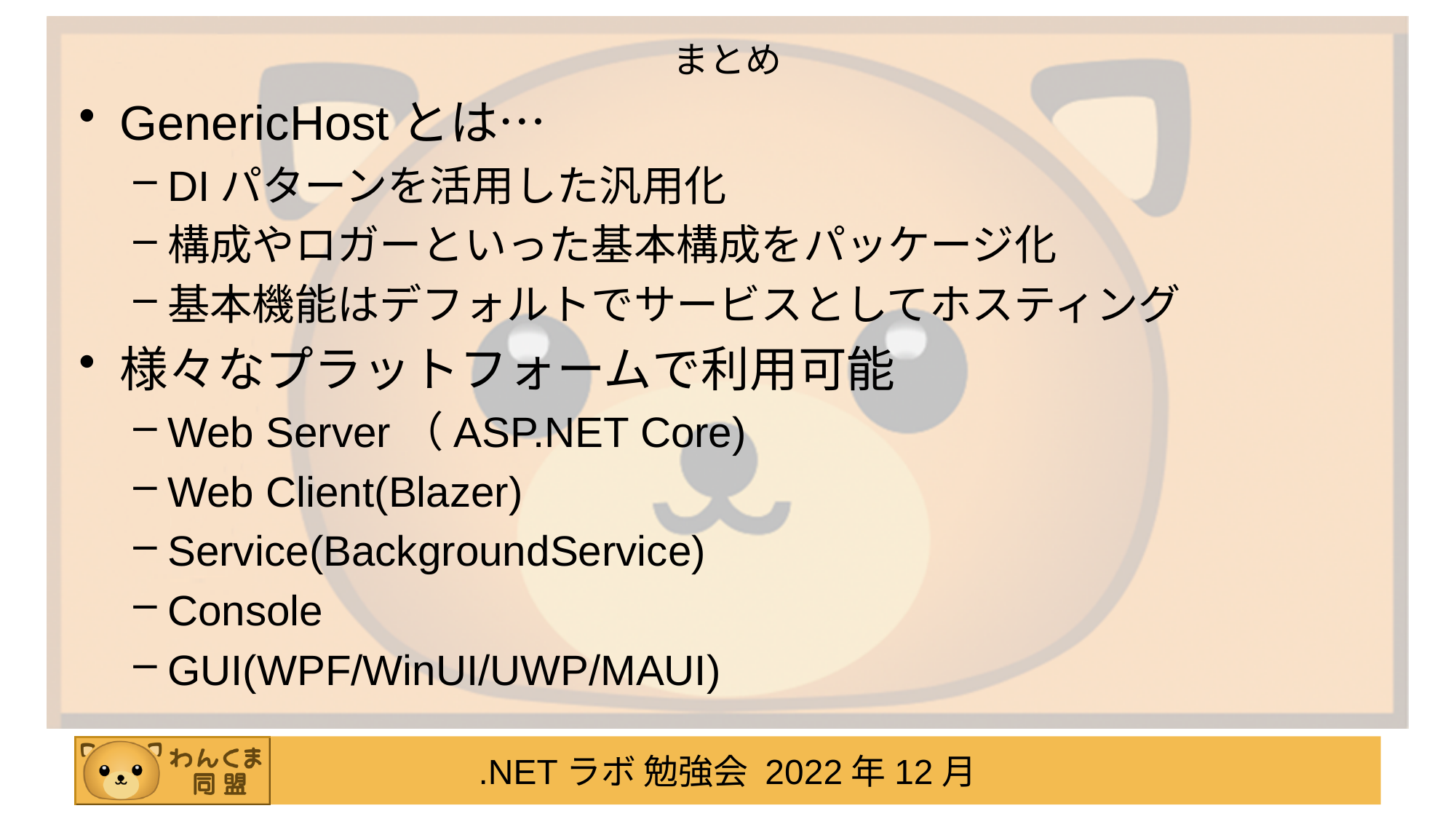

# まとめ
GenericHostとは…
DIパターンを活用した汎用化
構成やロガーといった基本構成をパッケージ化
基本機能はデフォルトでサービスとしてホスティング
様々なプラットフォームで利用可能
Web Server（ASP.NET Core)
Web Client(Blazer)
Service(BackgroundService)
Console
GUI(WPF/WinUI/UWP/MAUI)